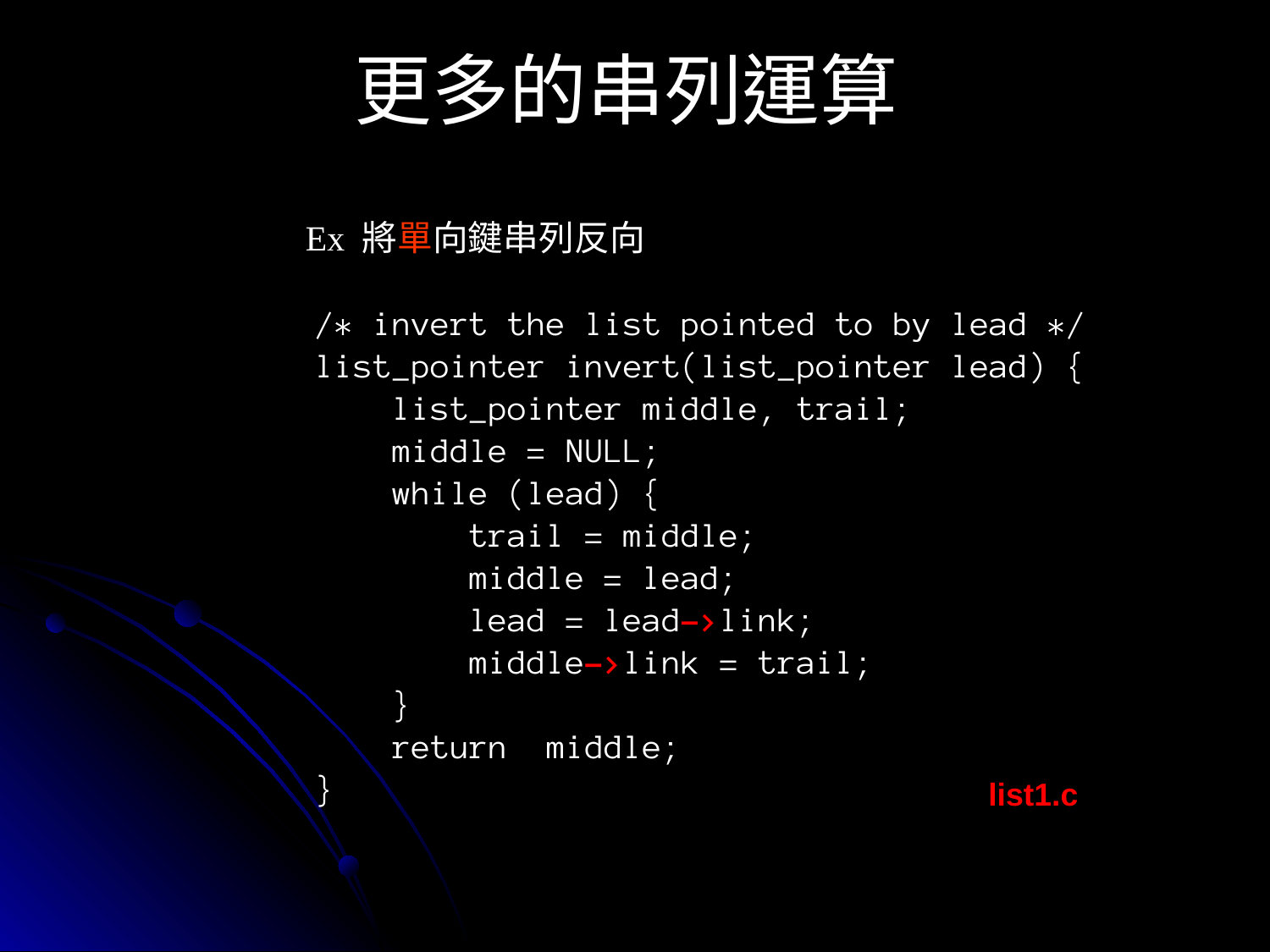

# 更多的串列運算
Ex 將單向鍵串列反向
/* invert the list pointed to by lead */
list_pointer invert(list_pointer lead) {
    list_pointer middle, trail;
    middle = NULL;
    while (lead) {
        trail = middle;
        middle = lead;
        lead = lead->link;
        middle->link = trail;
    }
    return  middle;
}
list1.c